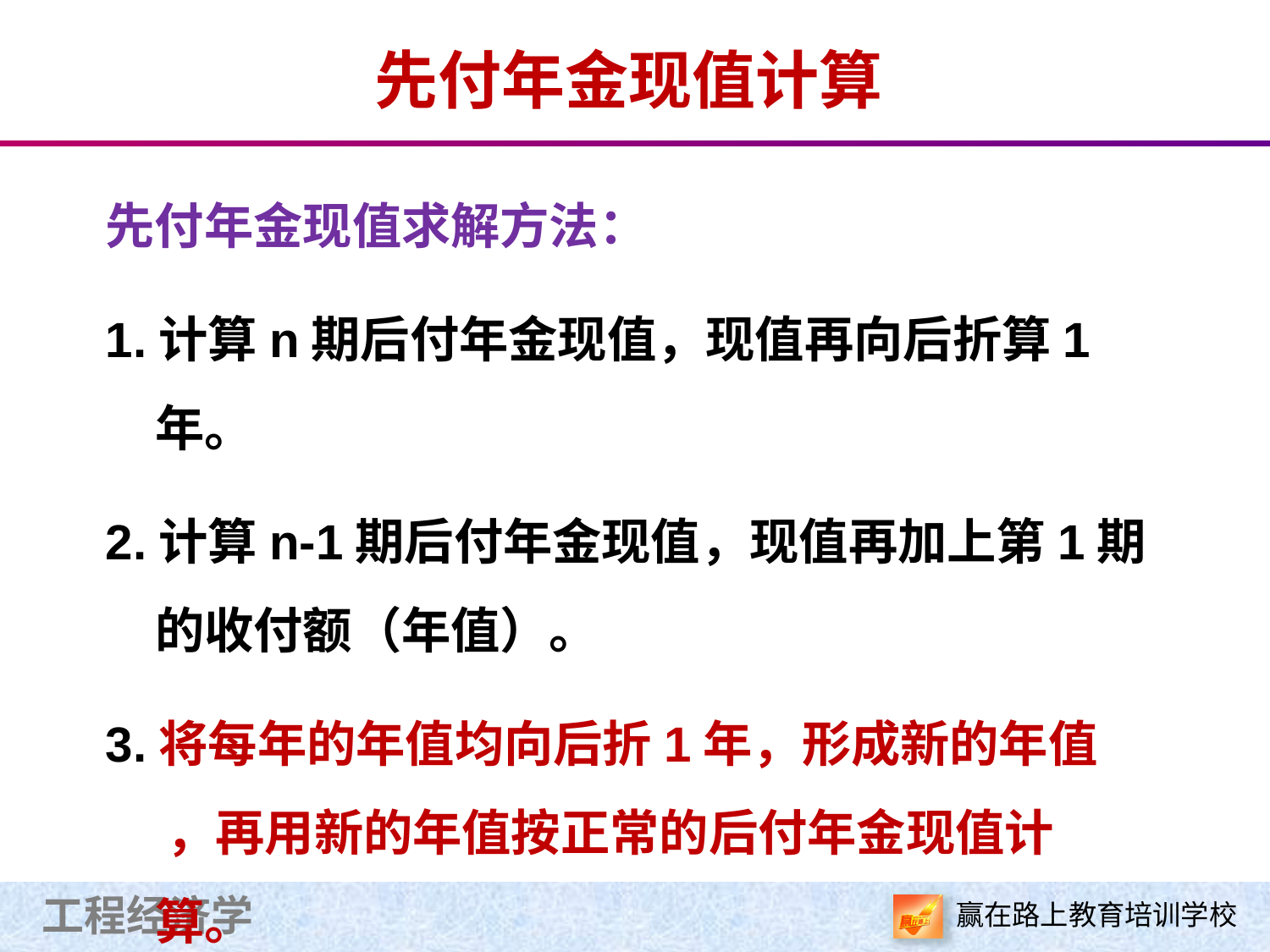

先付年金现值计算
先付年金现值求解方法：
1.计算n期后付年金现值，现值再向后折算1年。
2.计算n-1期后付年金现值，现值再加上第1期的收付额（年值）。
3.将每年的年值均向后折1年，形成新的年值 ，再用新的年值按正常的后付年金现值计算。